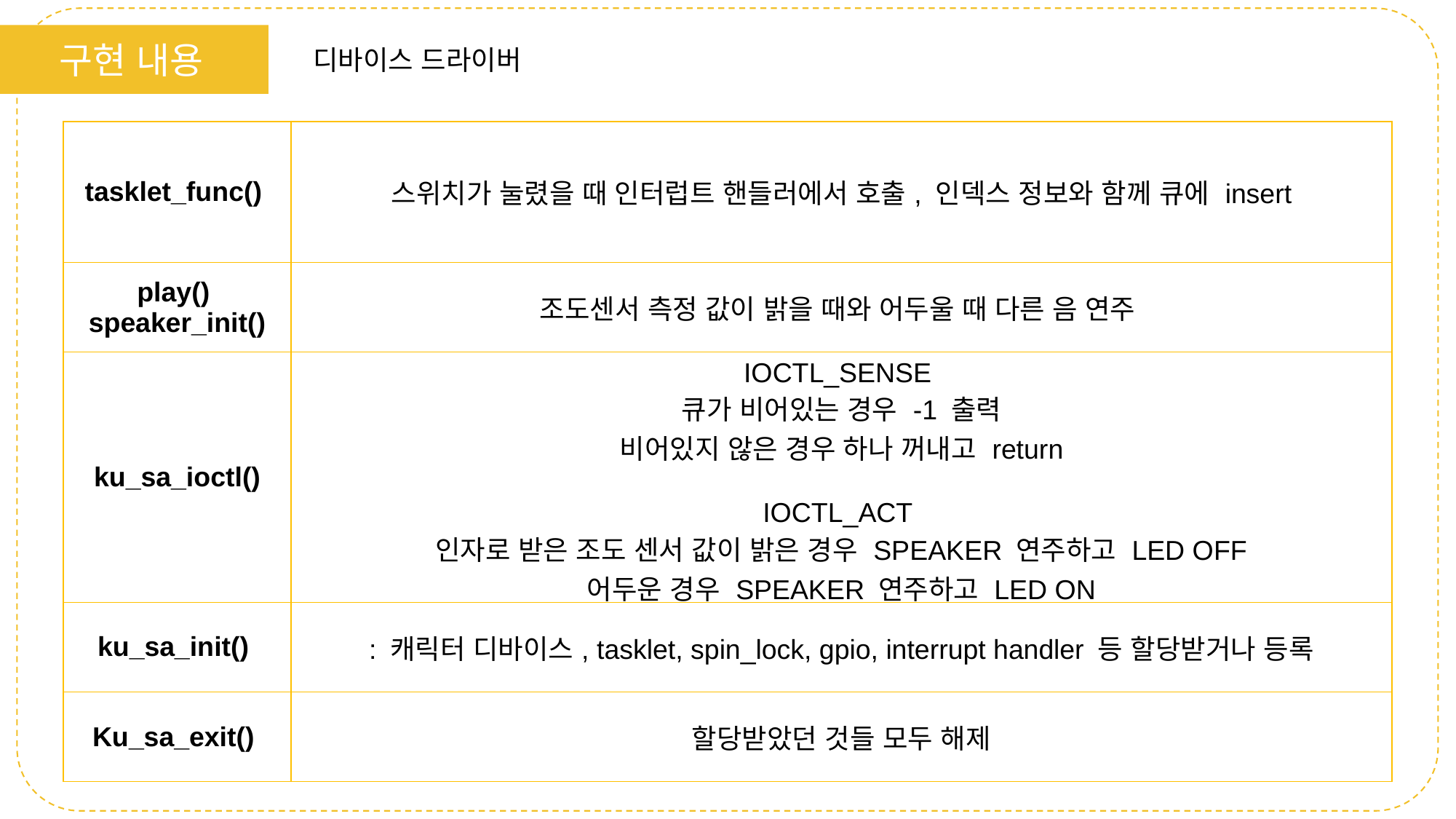

구현 내용
디바이스 드라이버
| tasklet\_func() | 스위치가 눌렸을 때 인터럽트 핸들러에서 호출, 인덱스 정보와 함께 큐에 insert |
| --- | --- |
| play() speaker\_init() | 조도센서 측정 값이 밝을 때와 어두울 때 다른 음 연주 |
| ku\_sa\_ioctl() | IOCTL\_SENSE 큐가 비어있는 경우 -1 출력 비어있지 않은 경우 하나 꺼내고 return IOCTL\_ACT 인자로 받은 조도 센서 값이 밝은 경우 SPEAKER 연주하고 LED OFF 어두운 경우 SPEAKER 연주하고 LED ON |
| ku\_sa\_init() | : 캐릭터 디바이스, tasklet, spin\_lock, gpio, interrupt handler 등 할당받거나 등록 |
| Ku\_sa\_exit() | 할당받았던 것들 모두 해제 |